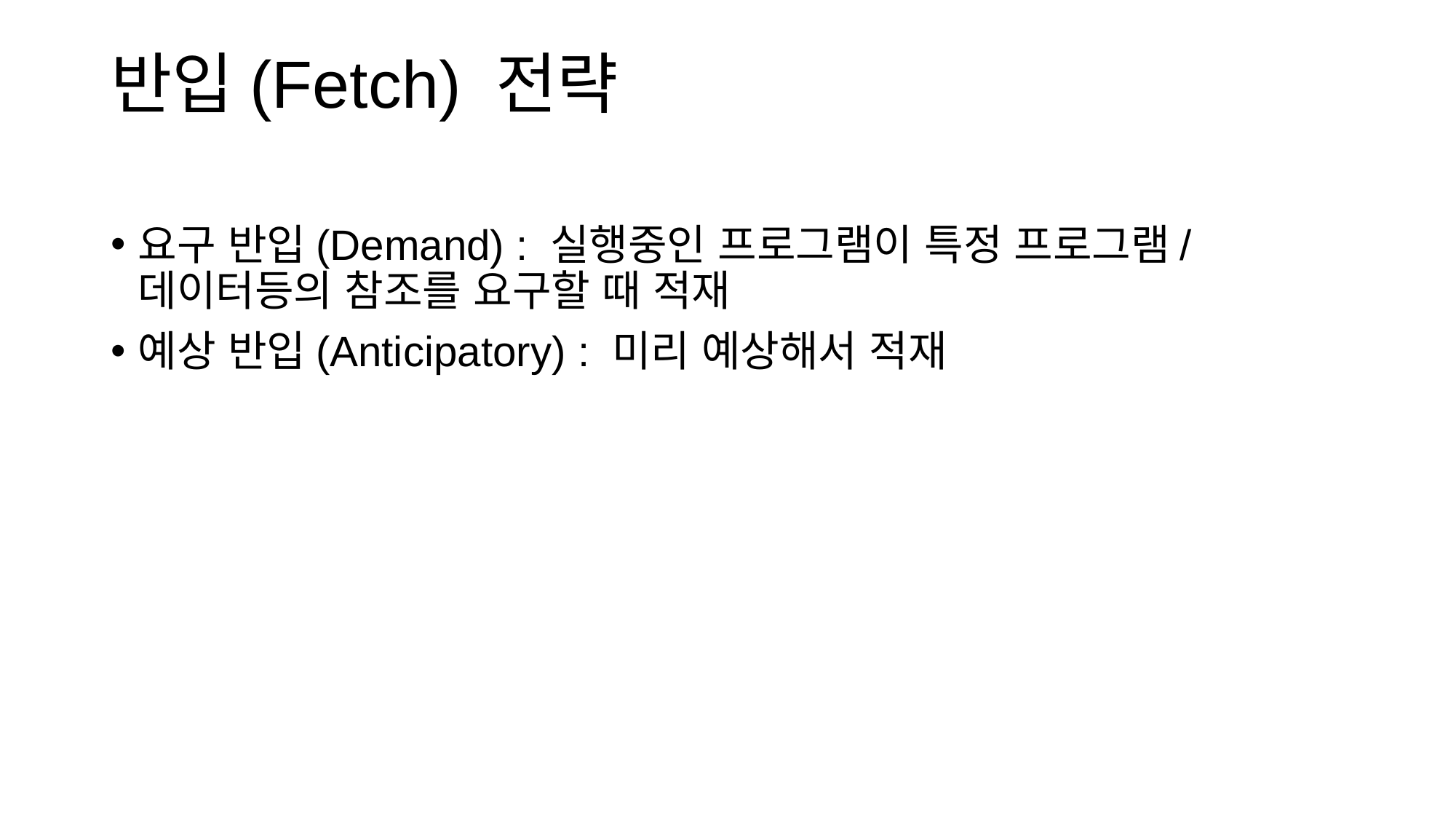

# 반입(Fetch) 전략

요구 반입(Demand) : 실행중인 프로그램이 특정 프로그램/데이터등의 참조를 요구할 때 적재
예상 반입(Anticipatory) : 미리 예상해서 적재